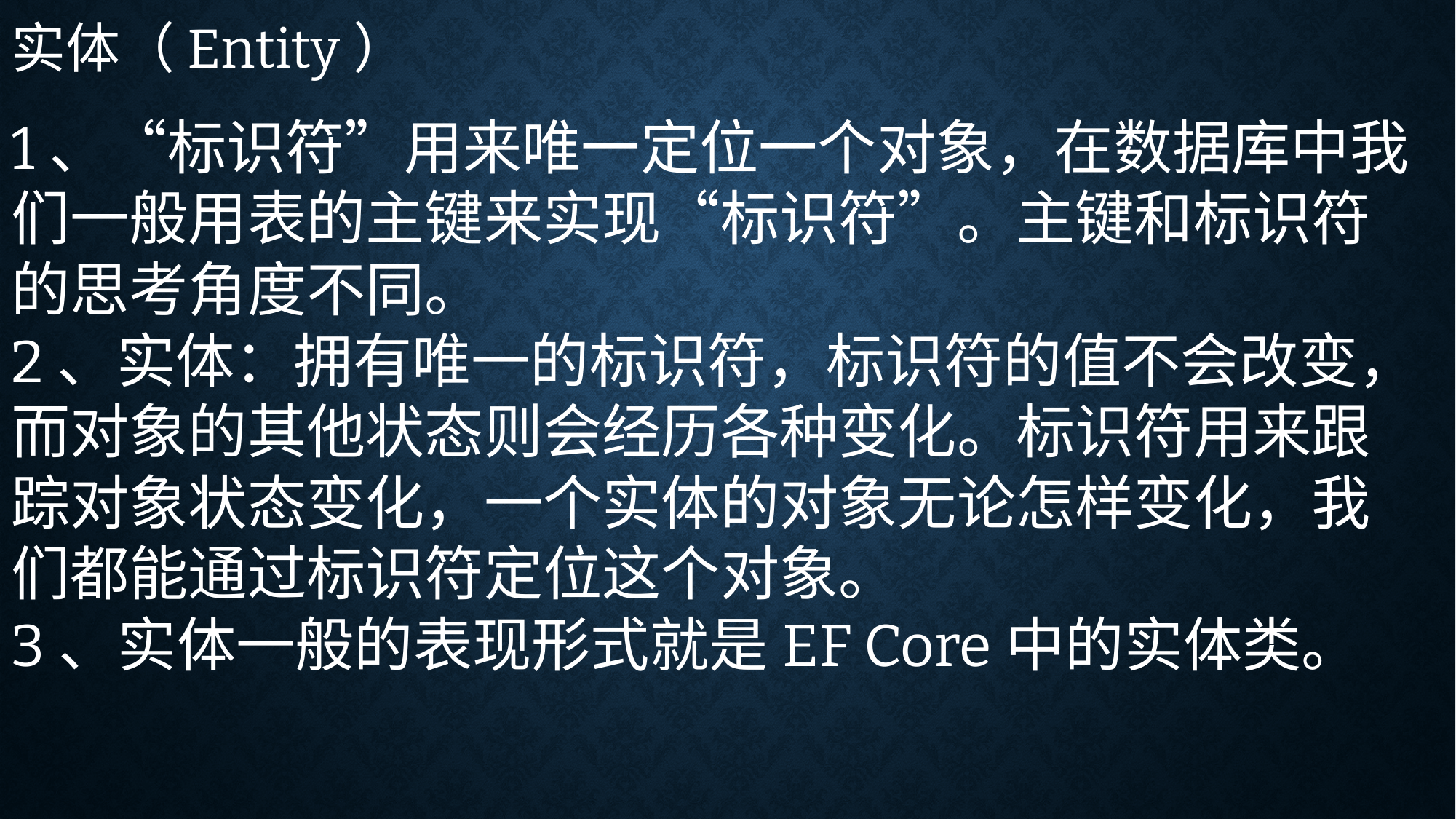

实体（Entity）
1、“标识符”用来唯一定位一个对象，在数据库中我们一般用表的主键来实现“标识符”。主键和标识符的思考角度不同。
2、实体：拥有唯一的标识符，标识符的值不会改变，而对象的其他状态则会经历各种变化。标识符用来跟踪对象状态变化，一个实体的对象无论怎样变化，我们都能通过标识符定位这个对象。
3、实体一般的表现形式就是EF Core中的实体类。